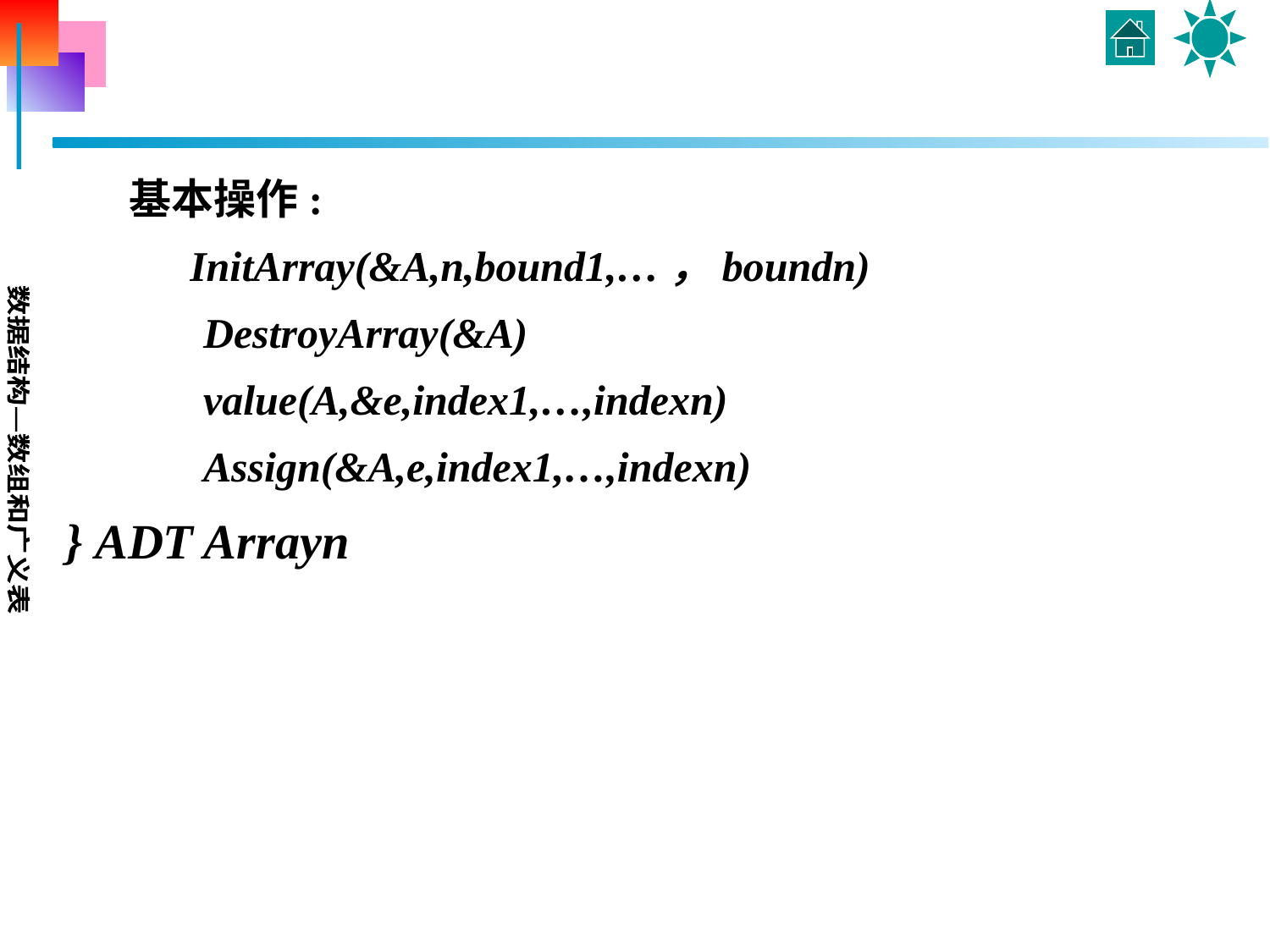

#
基本操作:
	  InitArray(&A,n,bound1,…，boundn)
       DestroyArray(&A)
       value(A,&e,index1,…,indexn)
       Assign(&A,e,index1,…,indexn)
} ADT Arrayn

11